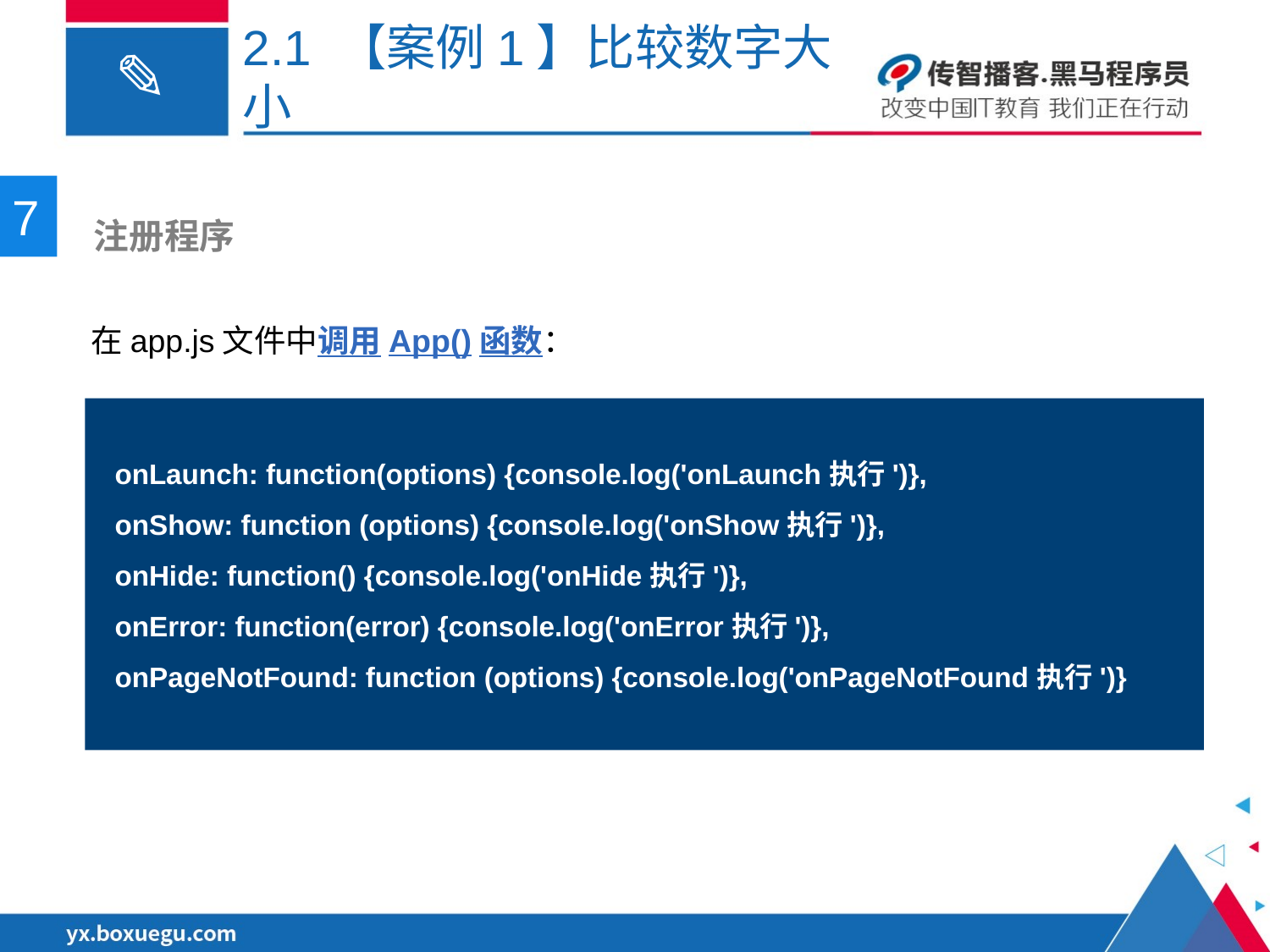

# 2.1 【案例1】比较数字大小

7
  注册程序
在app.js文件中调用App()函数：

onLaunch: function(options) {console.log('onLaunch执行')},
onShow: function (options) {console.log('onShow执行')},
onHide: function() {console.log('onHide执行')},
onError: function(error) {console.log('onError执行')},
onPageNotFound: function (options) {console.log('onPageNotFound执行')}